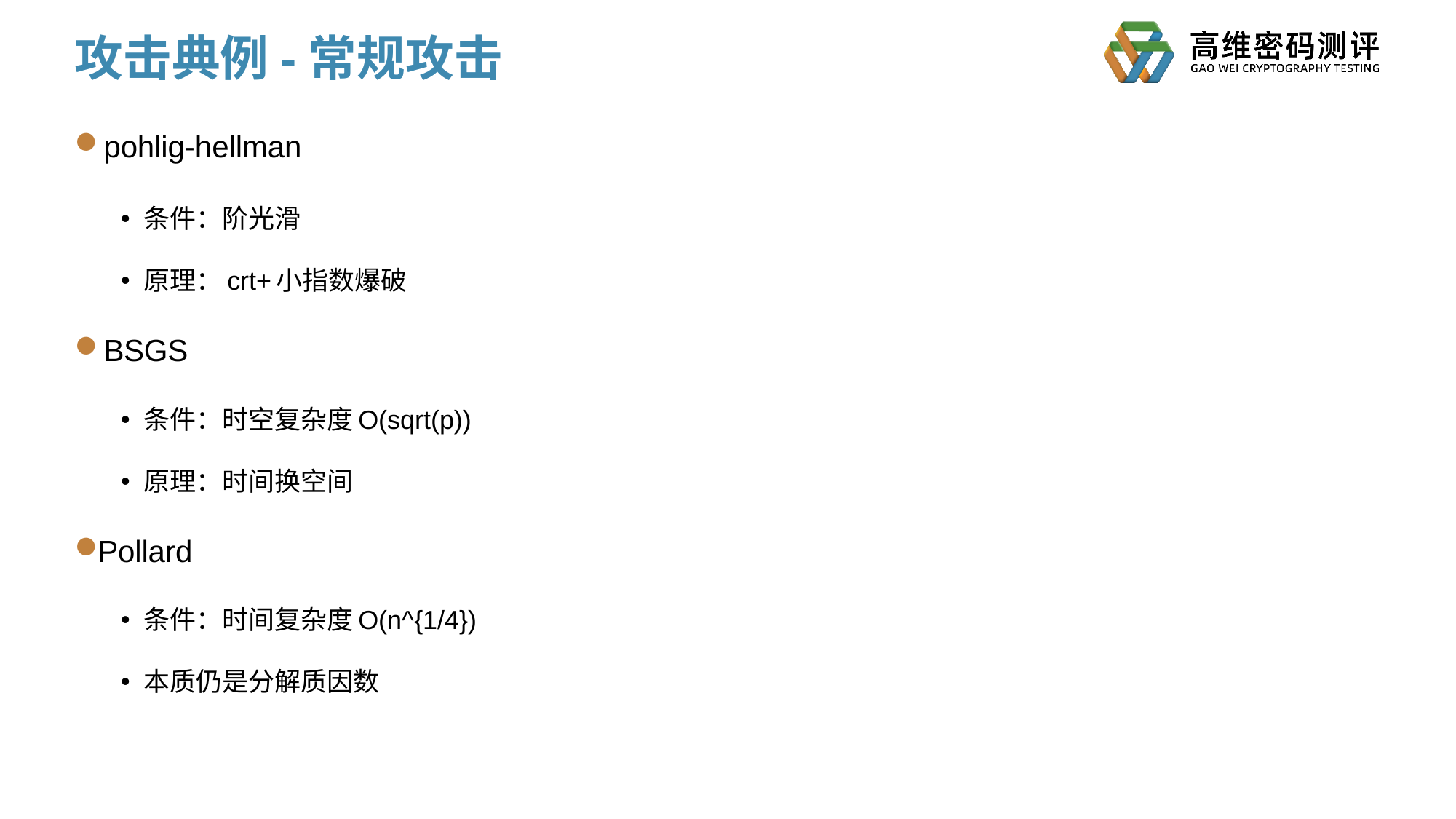

# 攻击典例-常规攻击
pohlig-hellman
条件：阶光滑
原理：crt+小指数爆破
BSGS
条件：时空复杂度O(sqrt(p))
原理：时间换空间
Pollard
条件：时间复杂度O(n^{1/4})
本质仍是分解质因数